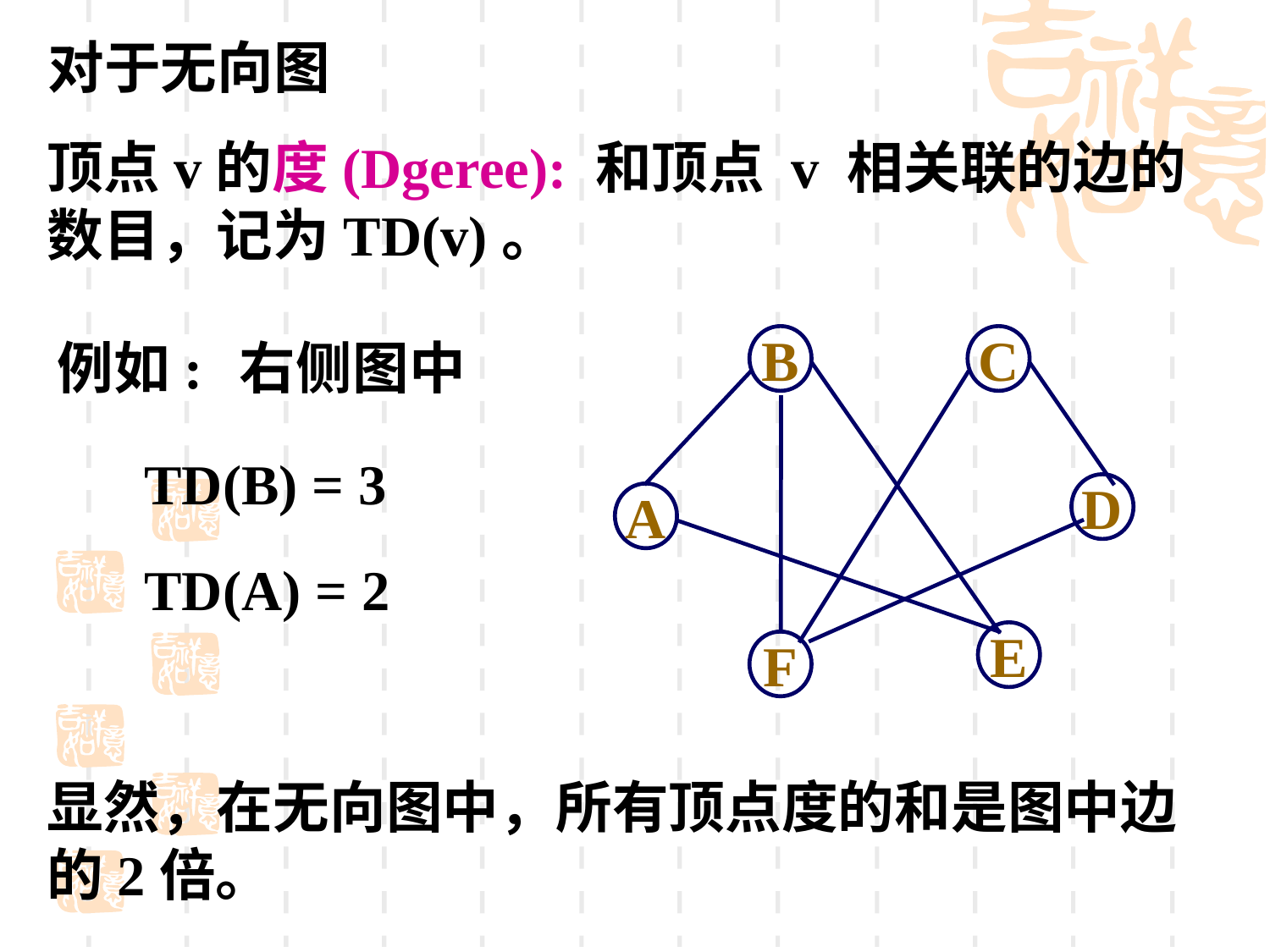

对于无向图
顶点v的度(Dgeree): 和顶点 v 相关联的边的数目，记为TD(v)。
例如:
右侧图中
B
C

D
A

E
F
TD(B) = 3
TD(A) = 2
显然，在无向图中，所有顶点度的和是图中边的2倍。